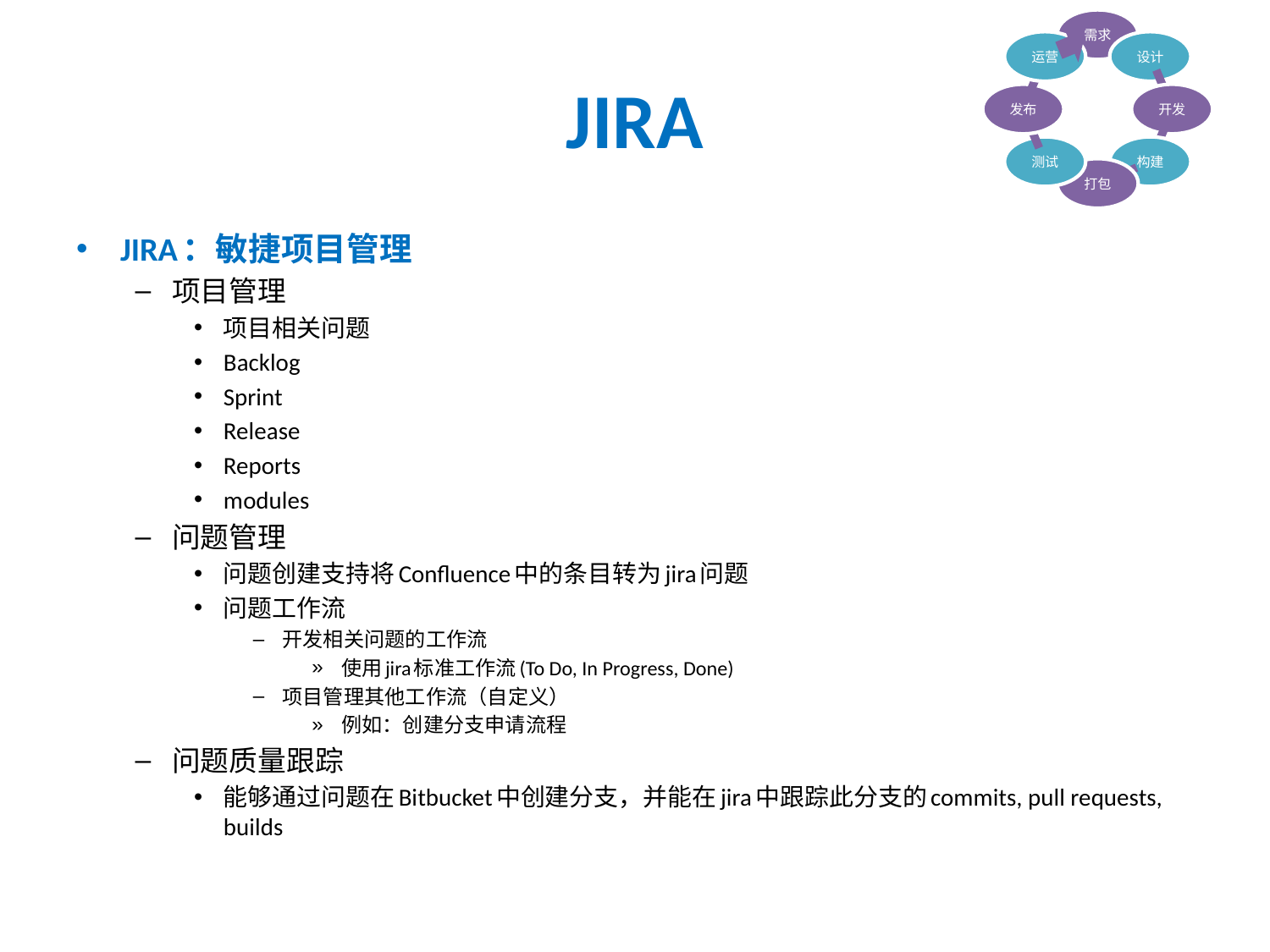

需求
设计
开发
构建
运营
打包
测试
发布
# JIRA
JIRA：敏捷项目管理
项目管理
项目相关问题
Backlog
Sprint
Release
Reports
modules
问题管理
问题创建支持将Confluence中的条目转为jira问题
问题工作流
开发相关问题的工作流
使用jira标准工作流(To Do, In Progress, Done)
项目管理其他工作流（自定义）
例如：创建分支申请流程
问题质量跟踪
能够通过问题在Bitbucket中创建分支，并能在jira中跟踪此分支的commits, pull requests, builds